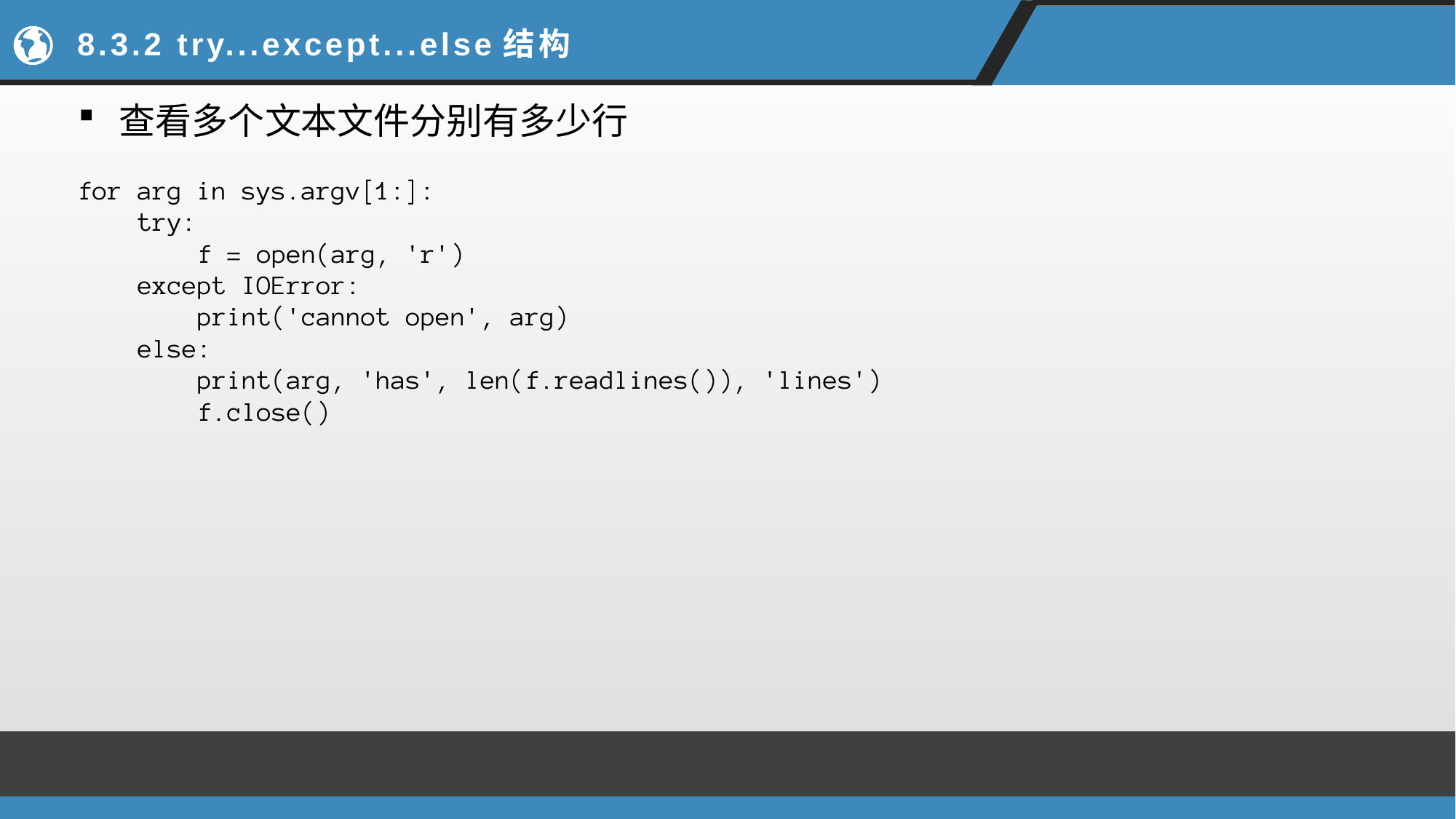

# 8.3.2 try...except...else结构

查看多个文本文件分别有多少行

for arg in sys.argv[1:]:
    try:
        f = open(arg, 'r')
    except IOError:
        print('cannot open', arg)
    else:
        print(arg, 'has', len(f.readlines()), 'lines')
        f.close()